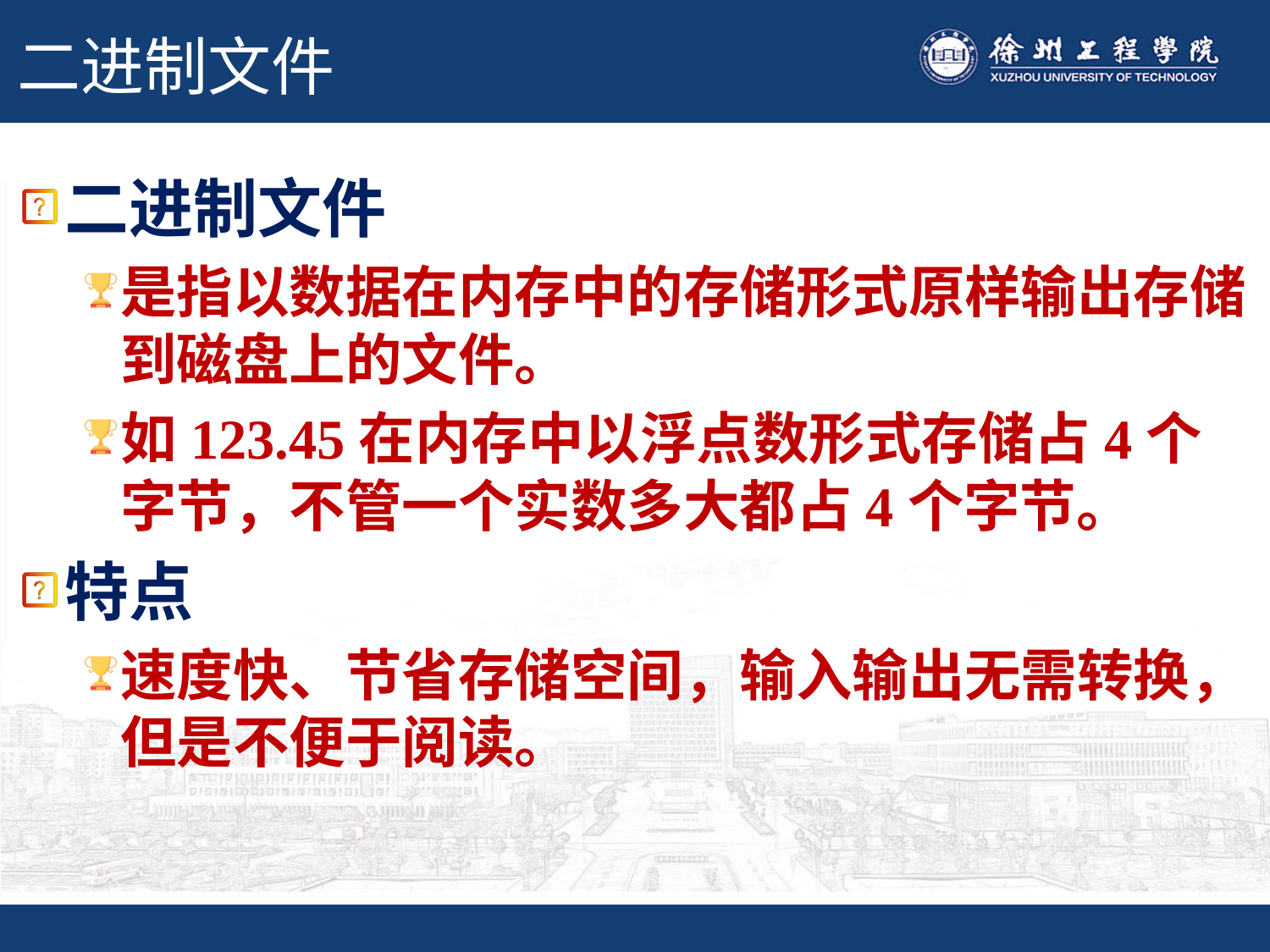

# 二进制文件

二进制文件
是指以数据在内存中的存储形式原样输出存储到磁盘上的文件。
如123.45在内存中以浮点数形式存储占4个字节，不管一个实数多大都占4个字节。
特点
速度快、节省存储空间，输入输出无需转换，但是不便于阅读。